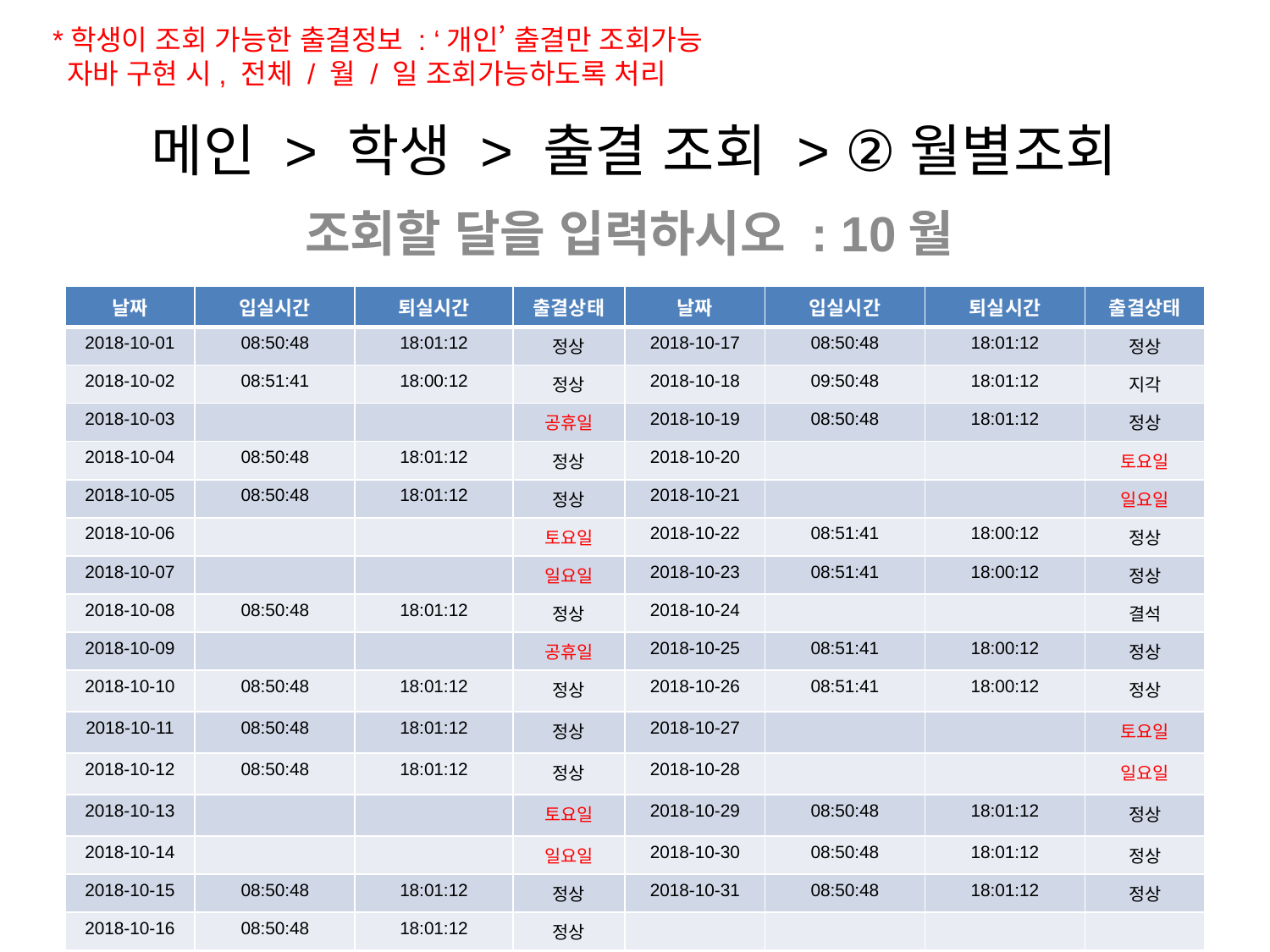

*학생이 조회 가능한 출결정보 : ‘개인’ 출결만 조회가능
 자바 구현 시, 전체 / 월 / 일 조회가능하도록 처리
# 메인 > 학생 > 출결 조회 > ②월별조회
조회할 달을 입력하시오 : 10월
| 날짜 | 입실시간 | 퇴실시간 | 출결상태 | 날짜 | 입실시간 | 퇴실시간 | 출결상태 |
| --- | --- | --- | --- | --- | --- | --- | --- |
| 2018-10-01 | 08:50:48 | 18:01:12 | 정상 | 2018-10-17 | 08:50:48 | 18:01:12 | 정상 |
| 2018-10-02 | 08:51:41 | 18:00:12 | 정상 | 2018-10-18 | 09:50:48 | 18:01:12 | 지각 |
| 2018-10-03 |  |  | 공휴일 | 2018-10-19 | 08:50:48 | 18:01:12 | 정상 |
| 2018-10-04 | 08:50:48 | 18:01:12 | 정상 | 2018-10-20 |  |  | 토요일 |
| 2018-10-05 | 08:50:48 | 18:01:12 | 정상 | 2018-10-21 |  |  | 일요일 |
| 2018-10-06 |  |  | 토요일 | 2018-10-22 | 08:51:41 | 18:00:12 | 정상 |
| 2018-10-07 |  |  | 일요일 | 2018-10-23 | 08:51:41 | 18:00:12 | 정상 |
| 2018-10-08 | 08:50:48 | 18:01:12 | 정상 | 2018-10-24 |  |  | 결석 |
| 2018-10-09 |  |  | 공휴일 | 2018-10-25 | 08:51:41 | 18:00:12 | 정상 |
| 2018-10-10 | 08:50:48 | 18:01:12 | 정상 | 2018-10-26 | 08:51:41 | 18:00:12 | 정상 |
| 2018-10-11 | 08:50:48 | 18:01:12 | 정상 | 2018-10-27 |  |  | 토요일 |
| 2018-10-12 | 08:50:48 | 18:01:12 | 정상 | 2018-10-28 |  |  | 일요일 |
| 2018-10-13 |  |  | 토요일 | 2018-10-29 | 08:50:48 | 18:01:12 | 정상 |
| 2018-10-14 |  |  | 일요일 | 2018-10-30 | 08:50:48 | 18:01:12 | 정상 |
| 2018-10-15 | 08:50:48 | 18:01:12 | 정상 | 2018-10-31 | 08:50:48 | 18:01:12 | 정상 |
| 2018-10-16 | 08:50:48 | 18:01:12 | 정상 |  |  |  |  |